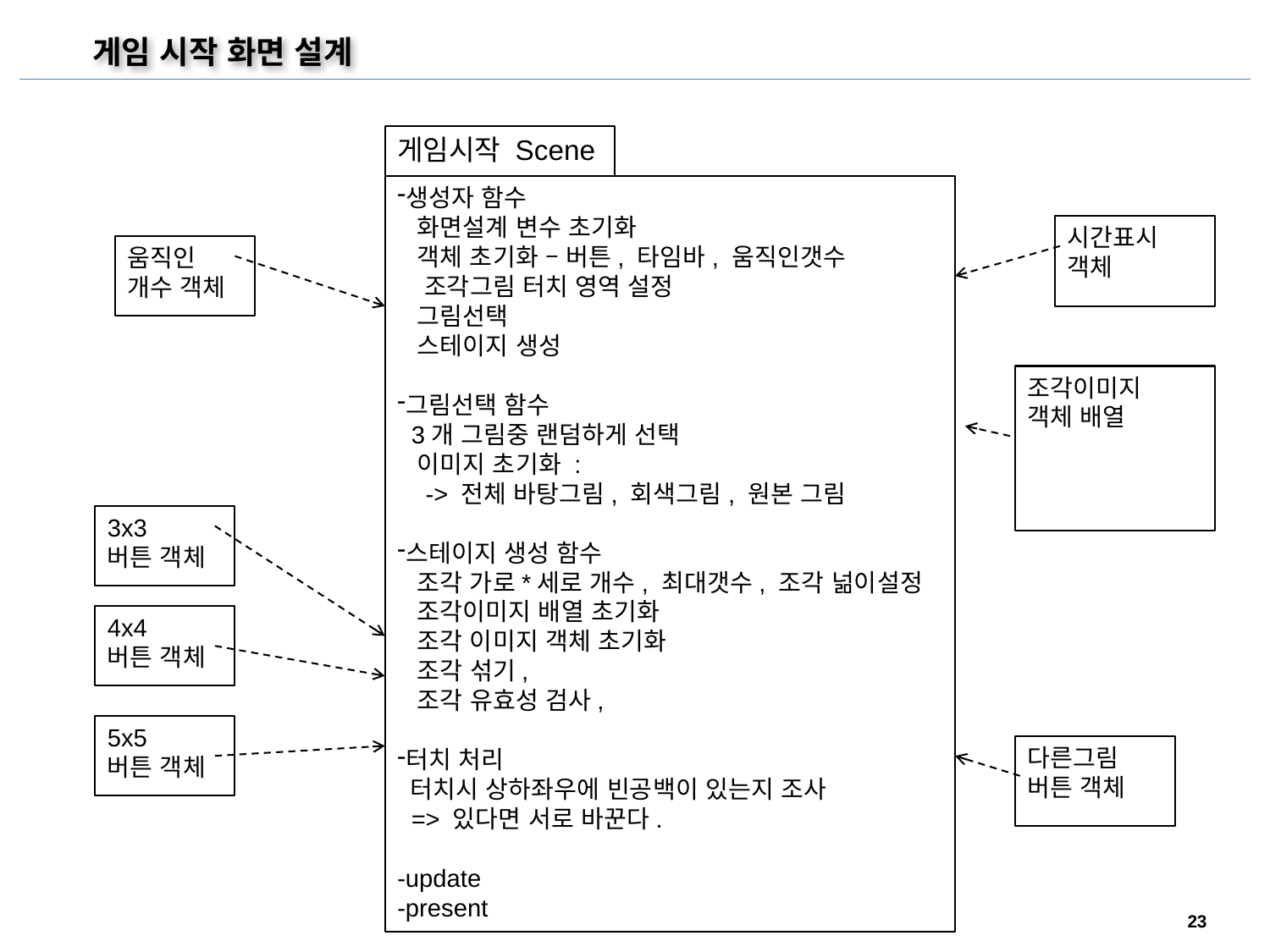

게임 시작 화면 설계
게임시작 Scene
생성자 함수
  화면설계 변수 초기화
  객체 초기화 – 버튼, 타임바, 움직인갯수
   조각그림 터치 영역 설정
  그림선택
  스테이지 생성

그림선택 함수
  3개 그림중 랜덤하게 선택
  이미지 초기화 :
    -> 전체 바탕그림, 회색그림, 원본 그림

스테이지 생성 함수
  조각 가로*세로 개수, 최대갯수, 조각 넒이설정
  조각이미지 배열 초기화
  조각 이미지 객체 초기화
  조각 섞기,
  조각 유효성 검사,

터치 처리
 터치시 상하좌우에 빈공백이 있는지 조사
  => 있다면 서로 바꾼다.

-update
-present
시간표시
객체
움직인
개수 객체
조각이미지
객체 배열
3x3
버튼 객체
4x4
버튼 객체
5x5
버튼 객체
다른그림
버튼 객체